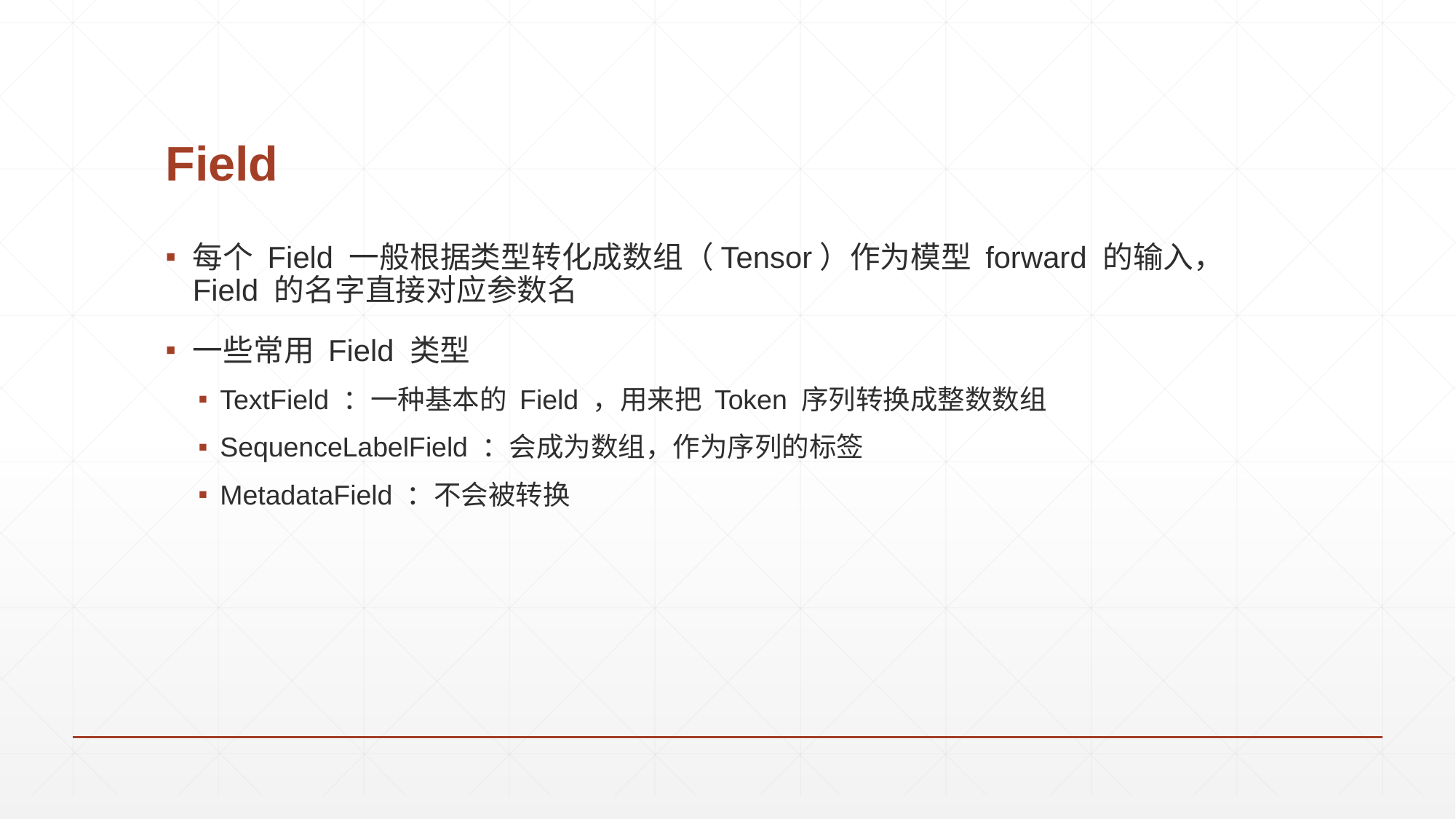

# Field
每个 Field 一般根据类型转化成数组（Tensor）作为模型 forward 的输入， Field 的名字直接对应参数名
一些常用 Field 类型
TextField ：一种基本的 Field ，用来把 Token 序列转换成整数数组
SequenceLabelField ：会成为数组，作为序列的标签
MetadataField ：不会被转换